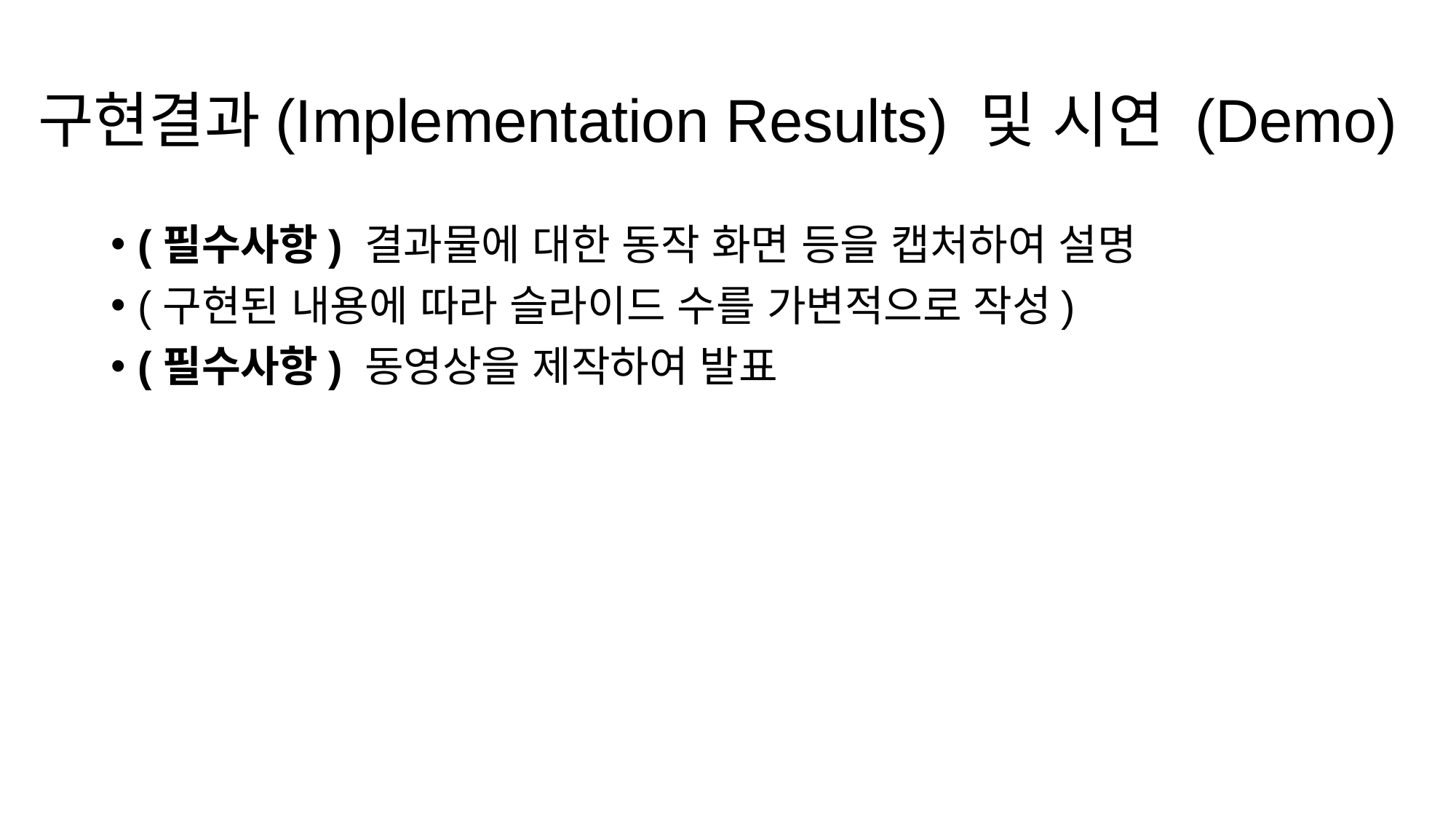

# 구현결과(Implementation Results) 및 시연 (Demo)
(필수사항) 결과물에 대한 동작 화면 등을 캡처하여 설명
(구현된 내용에 따라 슬라이드 수를 가변적으로 작성)
(필수사항) 동영상을 제작하여 발표